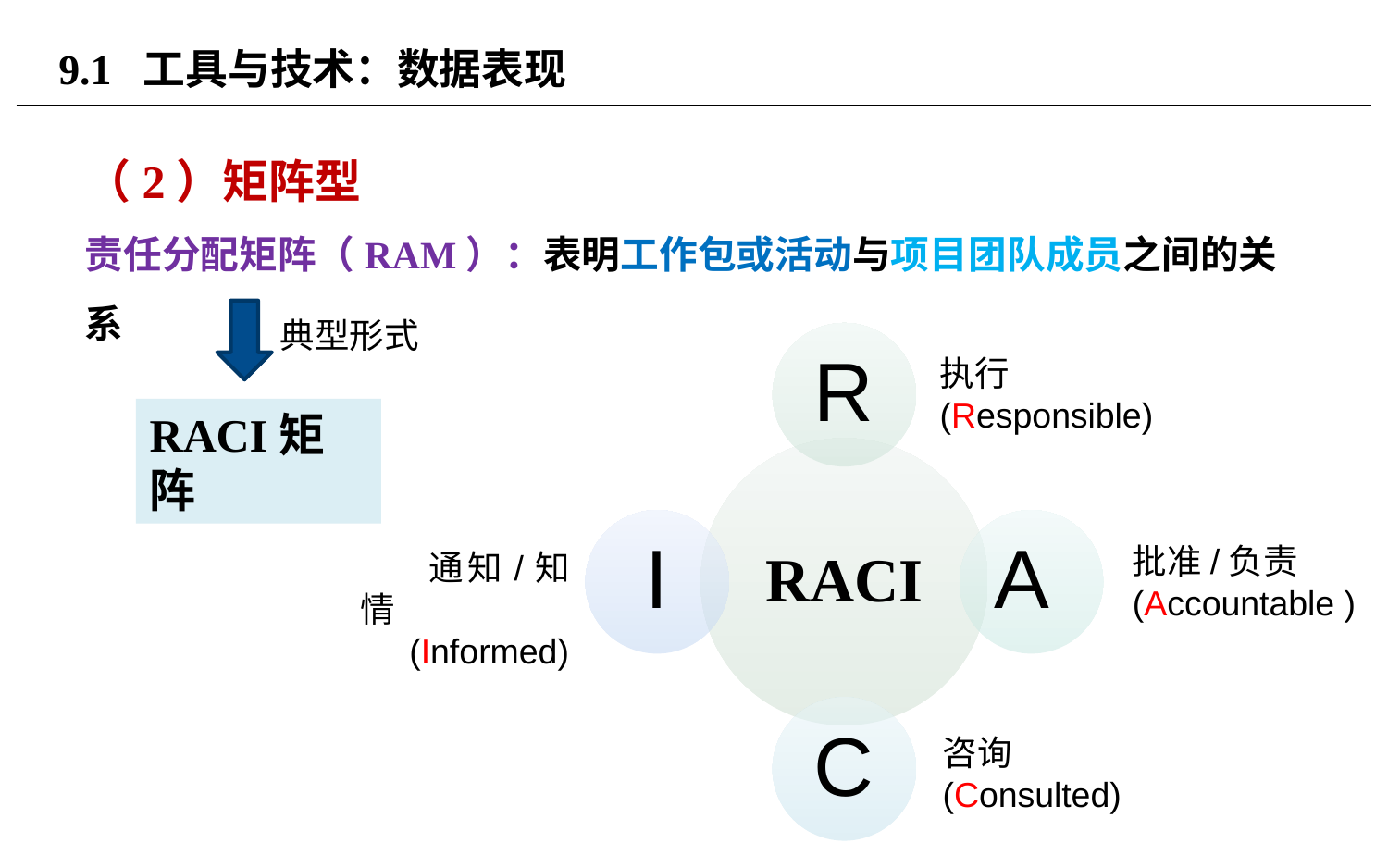

# 9.1  工具与技术：数据表现
（2）矩阵型
责任分配矩阵（RAM）：表明工作包或活动与项目团队成员之间的关系

典型形式
RACI
R
A
C
I
执行
(Responsible)
RACI矩阵
批准/负责
(Accountable )
     通知/知情
     (Informed)
咨询
(Consulted)